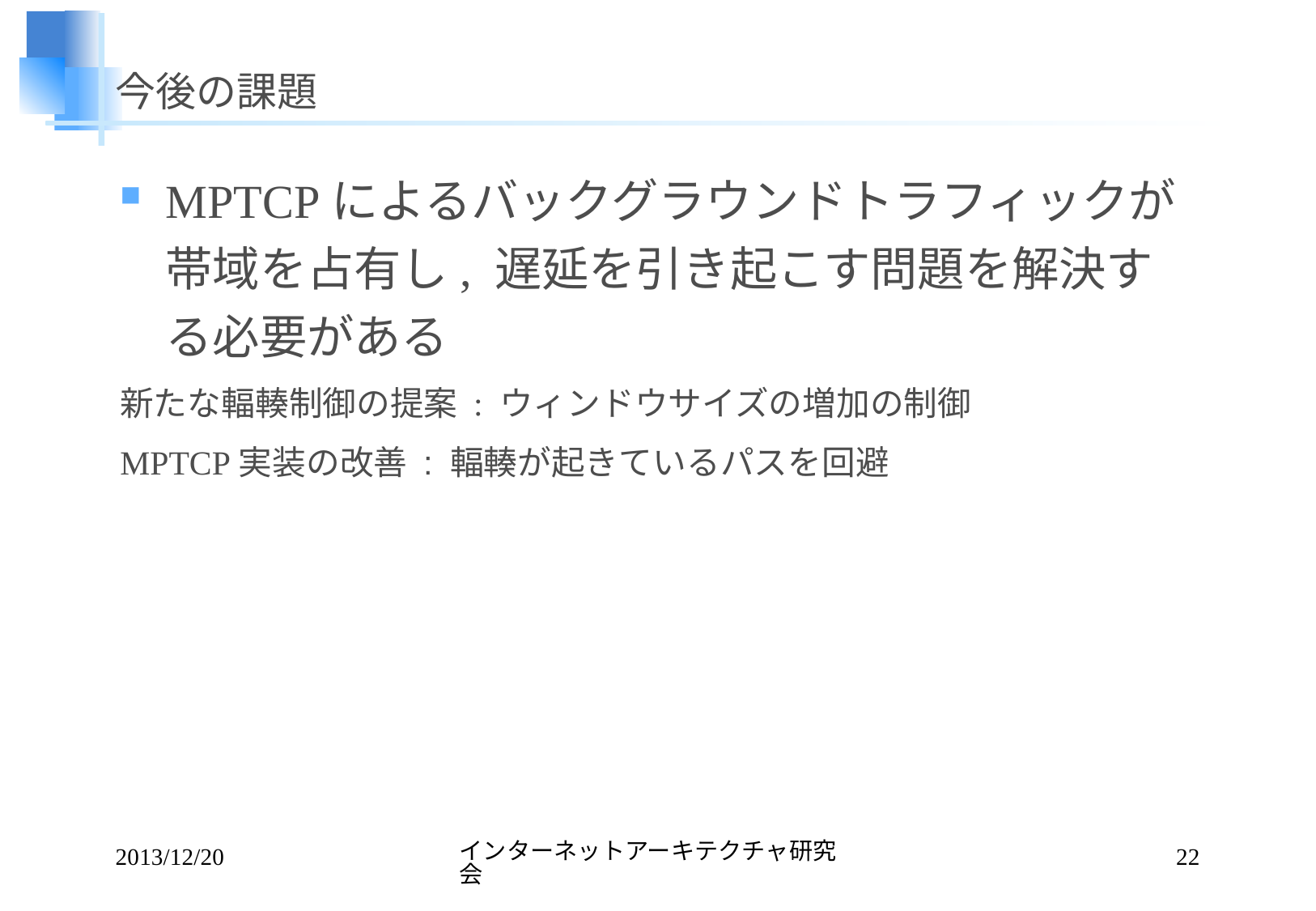

# 今後の課題
MPTCPによるバックグラウンドトラフィックが帯域を占有し, 遅延を引き起こす問題を解決する必要がある
新たな輻輳制御の提案 : ウィンドウサイズの増加の制御
MPTCP実装の改善 : 輻輳が起きているパスを回避

2013/12/20
インターネットアーキテクチャ研究会
22